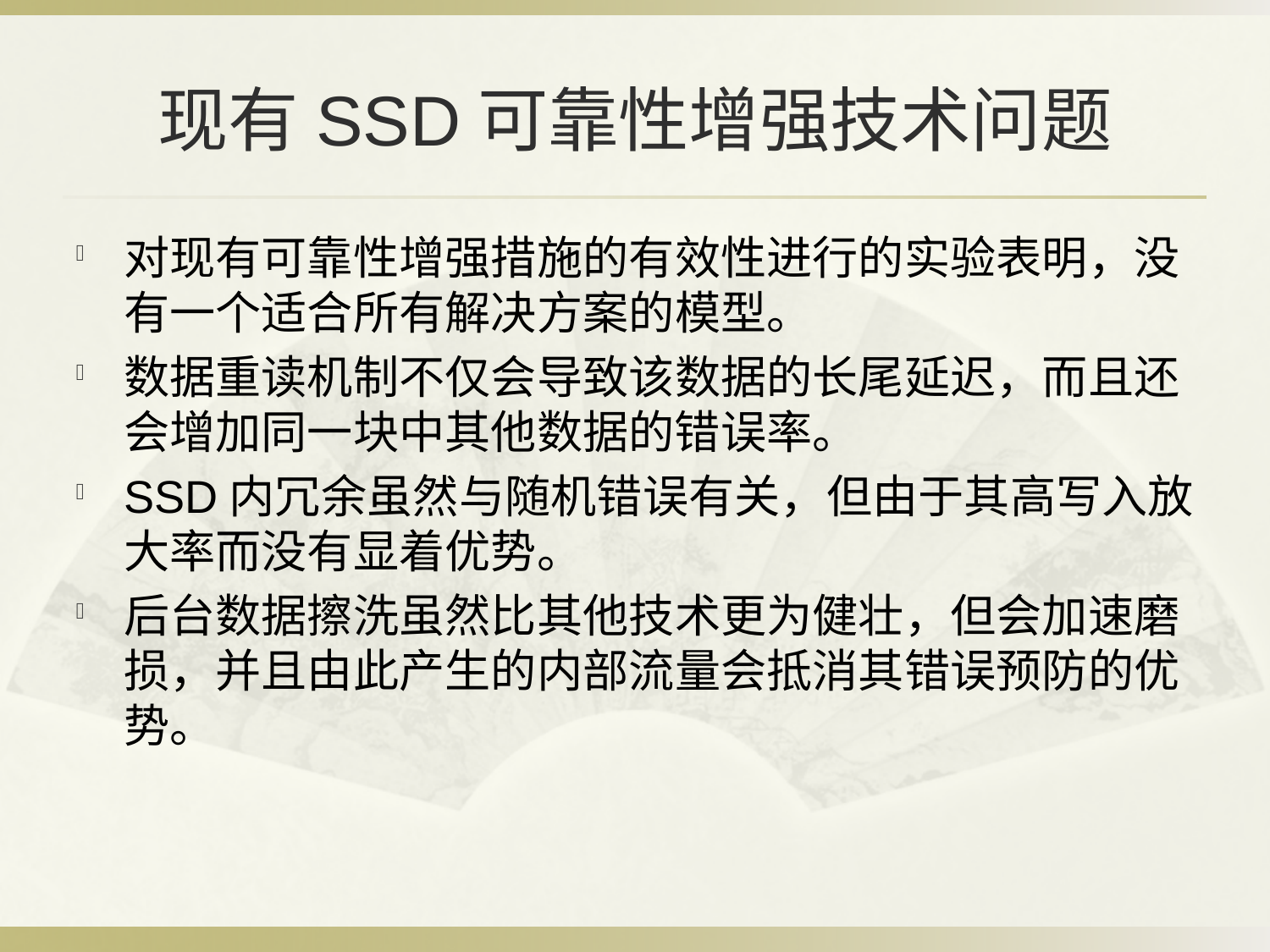

# 现有SSD可靠性增强技术问题
对现有可靠性增强措施的有效性进行的实验表明，没有一个适合所有解决方案的模型。
数据重读机制不仅会导致该数据的长尾延迟，而且还会增加同一块中其他数据的错误率。
SSD内冗余虽然与随机错误有关，但由于其高写入放大率而没有显着优势。
后台数据擦洗虽然比其他技术更为健壮，但会加速磨损，并且由此产生的内部流量会抵消其错误预防的优势。